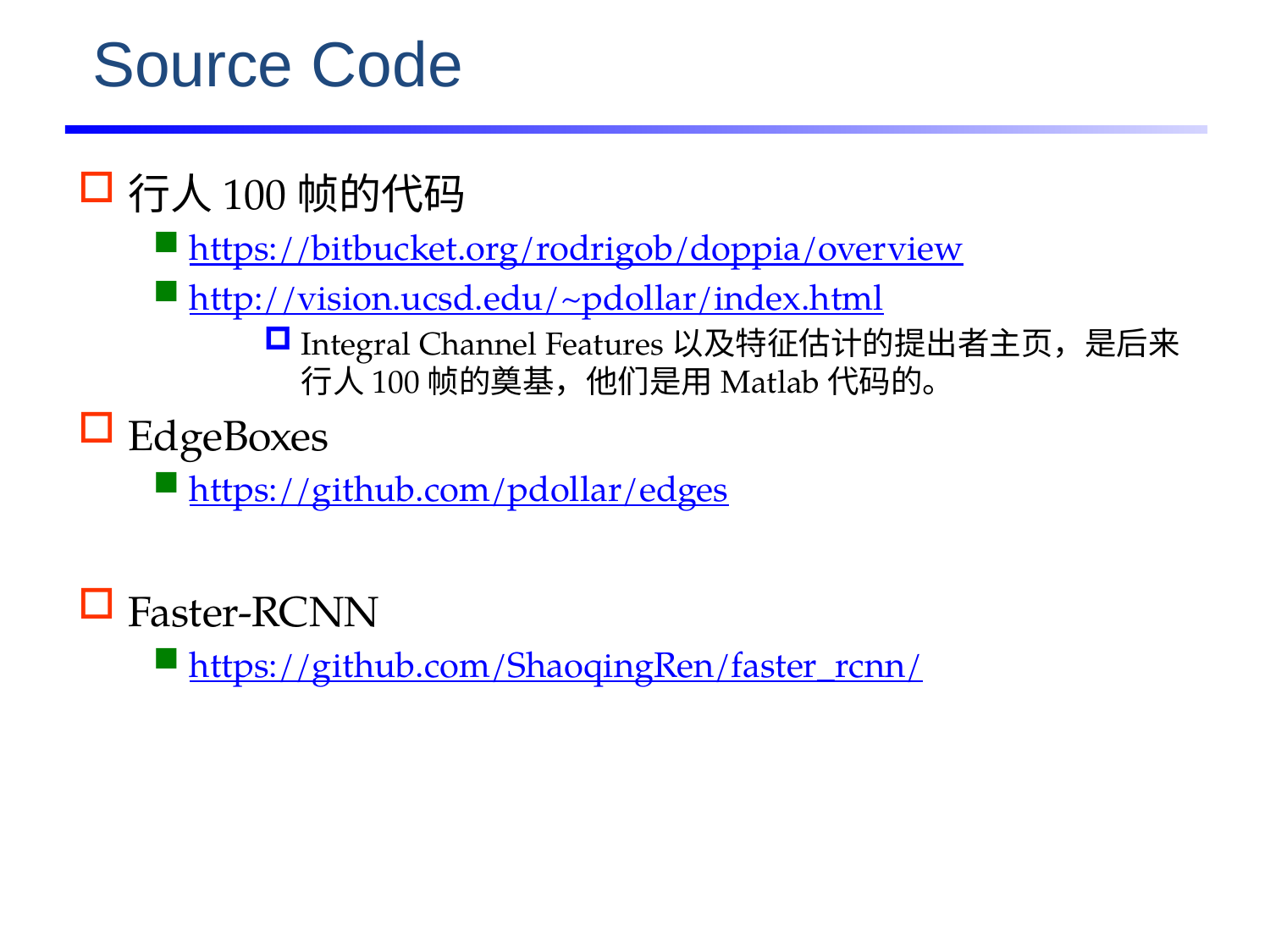

# Source Code
行人100帧的代码
https://bitbucket.org/rodrigob/doppia/overview
http://vision.ucsd.edu/~pdollar/index.html
Integral Channel Features以及特征估计的提出者主页，是后来行人100帧的奠基，他们是用Matlab代码的。
EdgeBoxes
https://github.com/pdollar/edges

Faster-RCNN
https://github.com/ShaoqingRen/faster_rcnn/